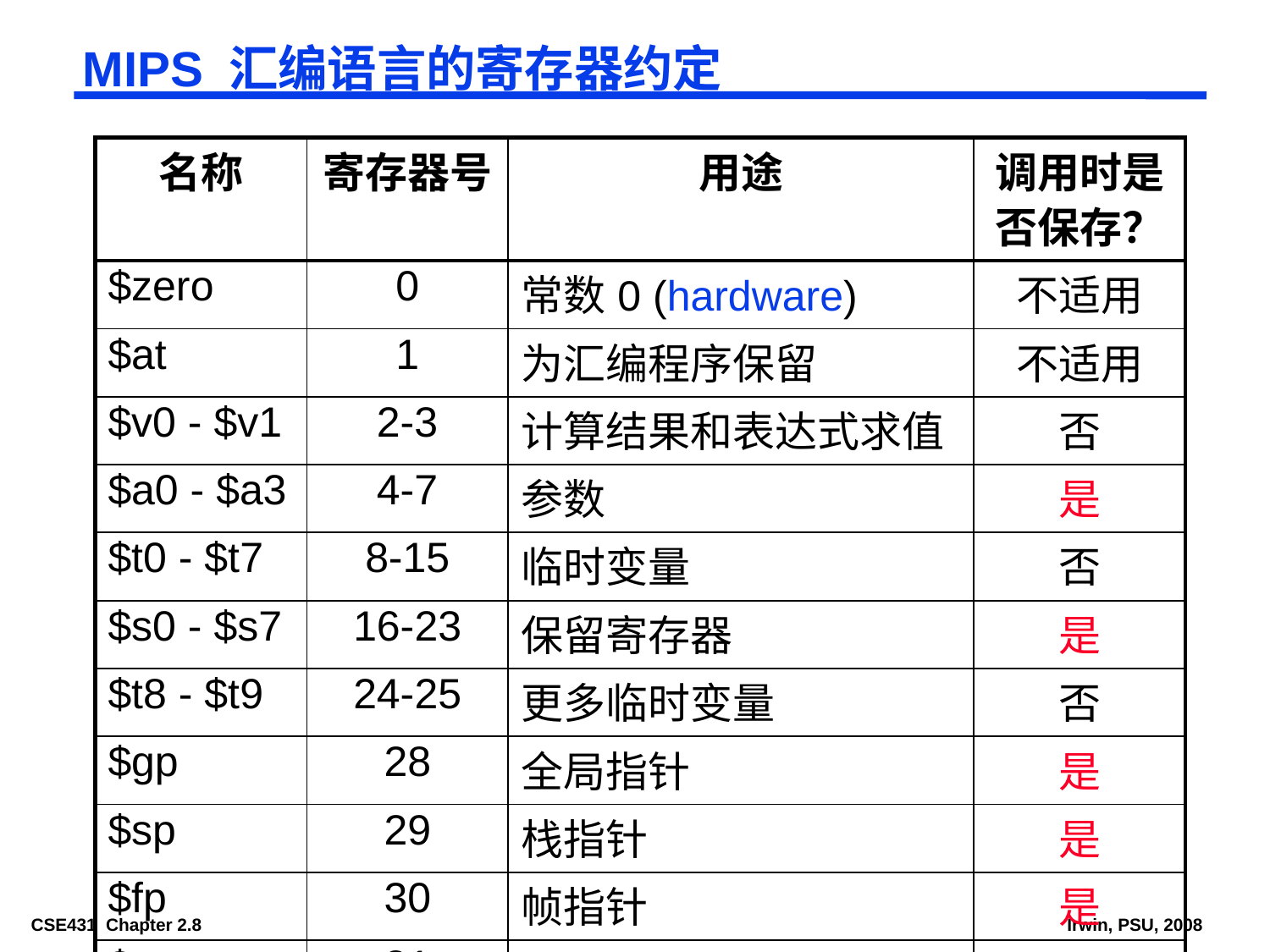

# MIPS 汇编语言的寄存器约定
| 名称 | 寄存器号 | 用途 | 调用时是否保存？ |
| --- | --- | --- | --- |
| $zero | 0 | 常数0 (hardware) | 不适用 |
| $at | 1 | 为汇编程序保留 | 不适用 |
| $v0 - $v1 | 2-3 | 计算结果和表达式求值 | 否 |
| $a0 - $a3 | 4-7 | 参数 | 是 |
| $t0 - $t7 | 8-15 | 临时变量 | 否 |
| $s0 - $s7 | 16-23 | 保留寄存器 | 是 |
| $t8 - $t9 | 24-25 | 更多临时变量 | 否 |
| $gp | 28 | 全局指针 | 是 |
| $sp | 29 | 栈指针 | 是 |
| $fp | 30 | 帧指针 | 是 |
| $ra | 31 | 返回地址 (hardware) | 是 |